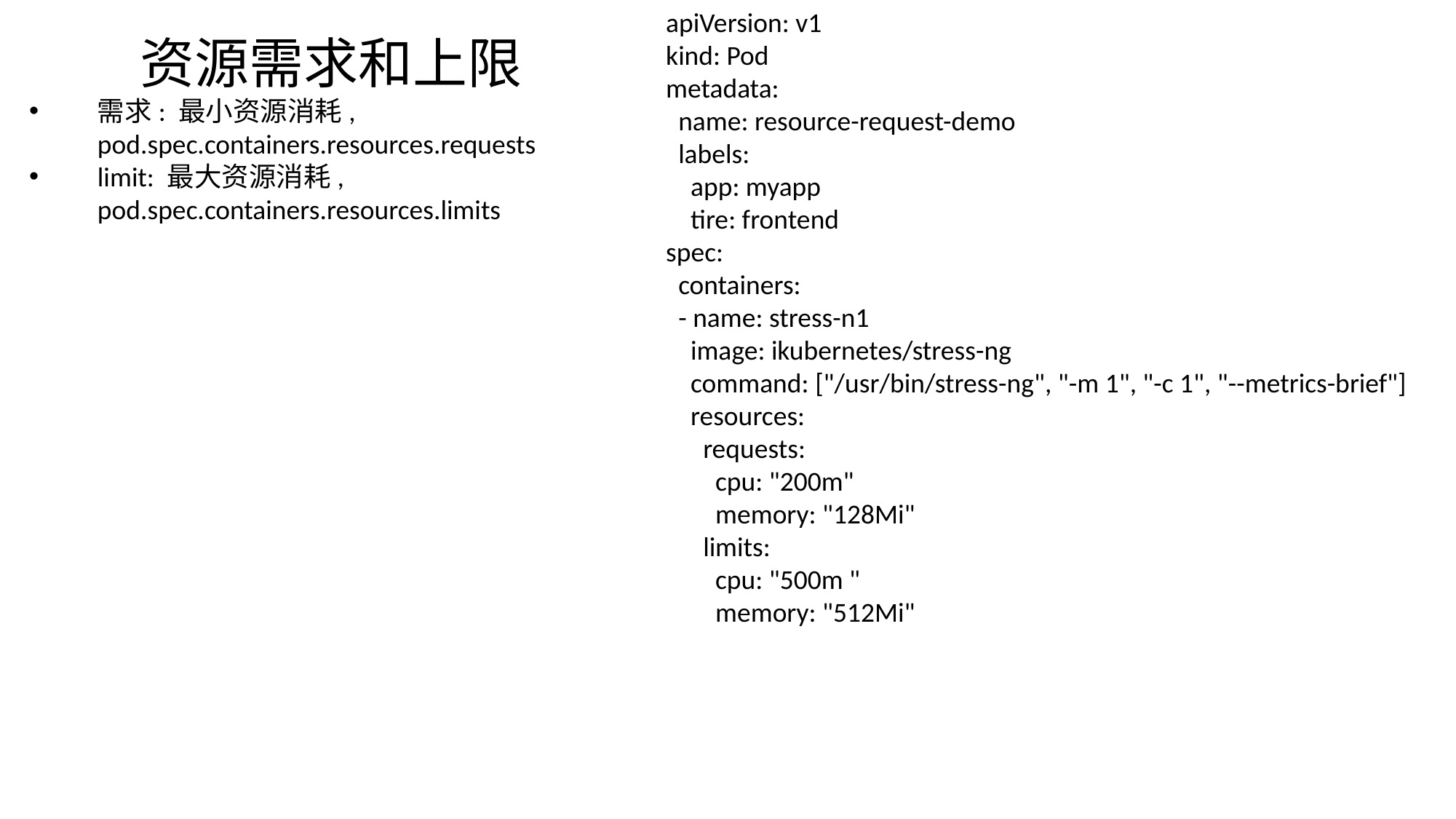

apiVersion: v1
kind: Pod
metadata:
  name: resource-request-demo
  labels:
    app: myapp
    tire: frontend
spec:
  containers:
  - name: stress-n1
    image: ikubernetes/stress-ng
    command: ["/usr/bin/stress-ng", "-m 1", "-c 1", "--metrics-brief"]
    resources:
      requests:
        cpu: "200m"
        memory: "128Mi"
      limits:
        cpu: "500m "
        memory: "512Mi"
资源需求和上限
需求: 最小资源消耗, pod.spec.containers.resources.requests
limit: 最大资源消耗, pod.spec.containers.resources.limits